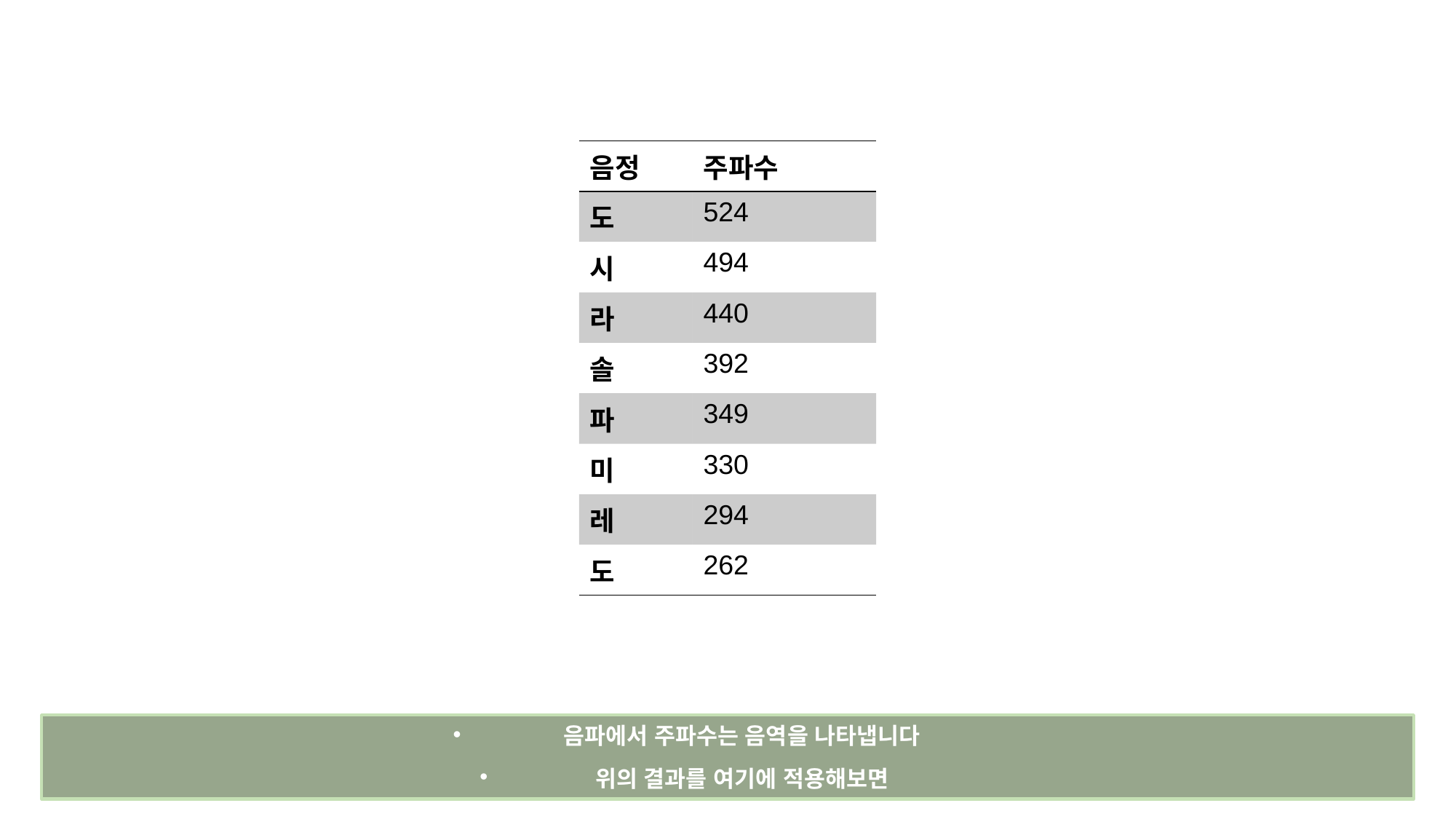

| 음정 |  | 주파수 |
| --- | --- | --- |
| 도 |  | 524 |
| 시 |  | 494 |
| 라 |  | 440 |
| 솔 |  | 392 |
| 파 |  | 349 |
| 미 |  | 330 |
| 레 |  | 294 |
| 도 |  | 262 |
음파에서 주파수는 음역을 나타냅니다
위의 결과를 여기에 적용해보면